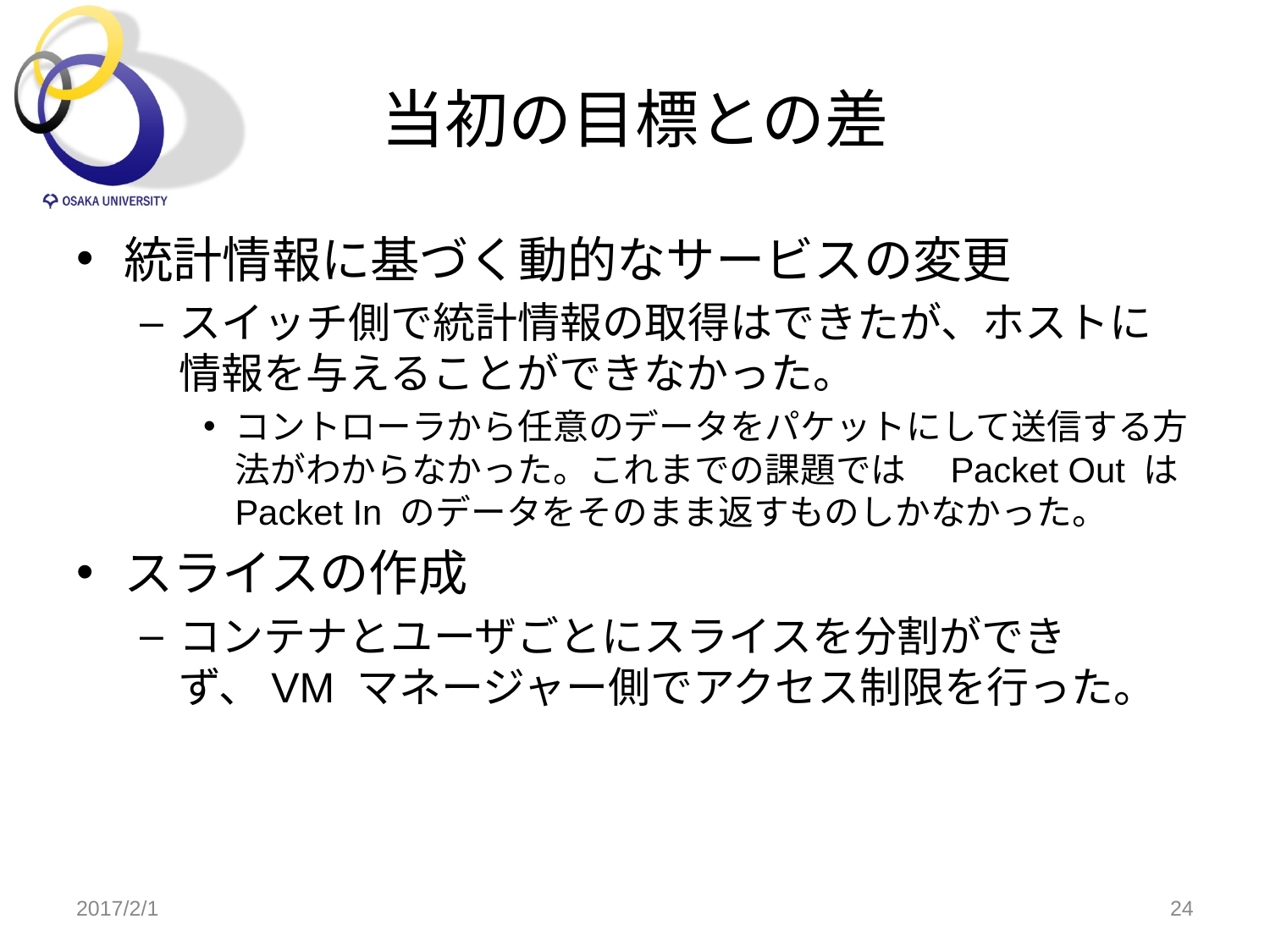

# 当初の目標との差
統計情報に基づく動的なサービスの変更
スイッチ側で統計情報の取得はできたが、ホストに情報を与えることができなかった。
コントローラから任意のデータをパケットにして送信する方法がわからなかった。これまでの課題では　Packet Out は Packet In のデータをそのまま返すものしかなかった。
スライスの作成
コンテナとユーザごとにスライスを分割ができず、VM マネージャー側でアクセス制限を行った。
2017/2/1
24